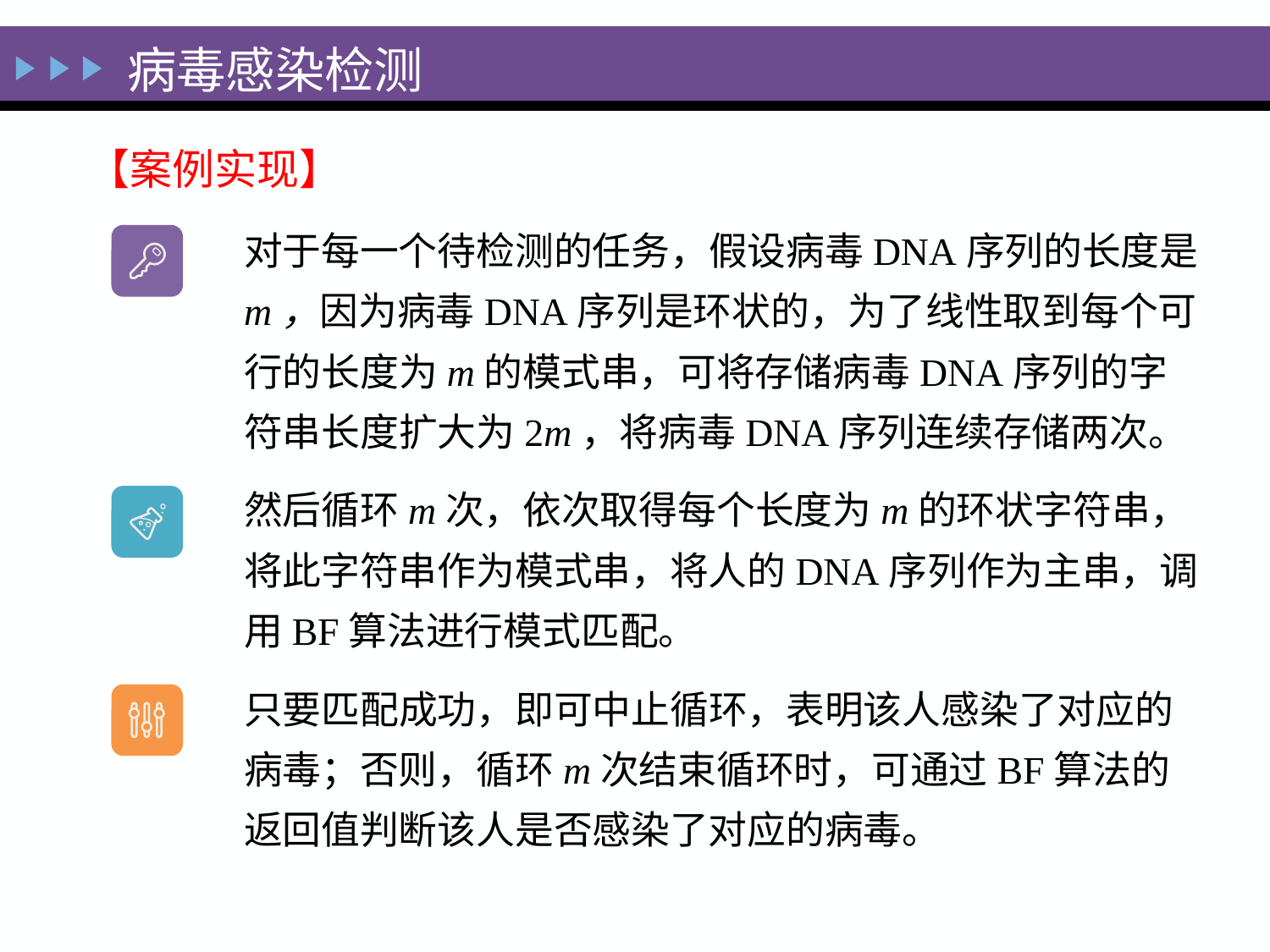

病毒感染检测
【案例实现】
对于每一个待检测的任务，假设病毒DNA序列的长度是m，因为病毒DNA序列是环状的，为了线性取到每个可行的长度为m的模式串，可将存储病毒DNA序列的字符串长度扩大为2m，将病毒DNA序列连续存储两次。
然后循环m次，依次取得每个长度为m的环状字符串，将此字符串作为模式串，将人的DNA序列作为主串，调用BF算法进行模式匹配。
只要匹配成功，即可中止循环，表明该人感染了对应的病毒；否则，循环m次结束循环时，可通过BF算法的返回值判断该人是否感染了对应的病毒。